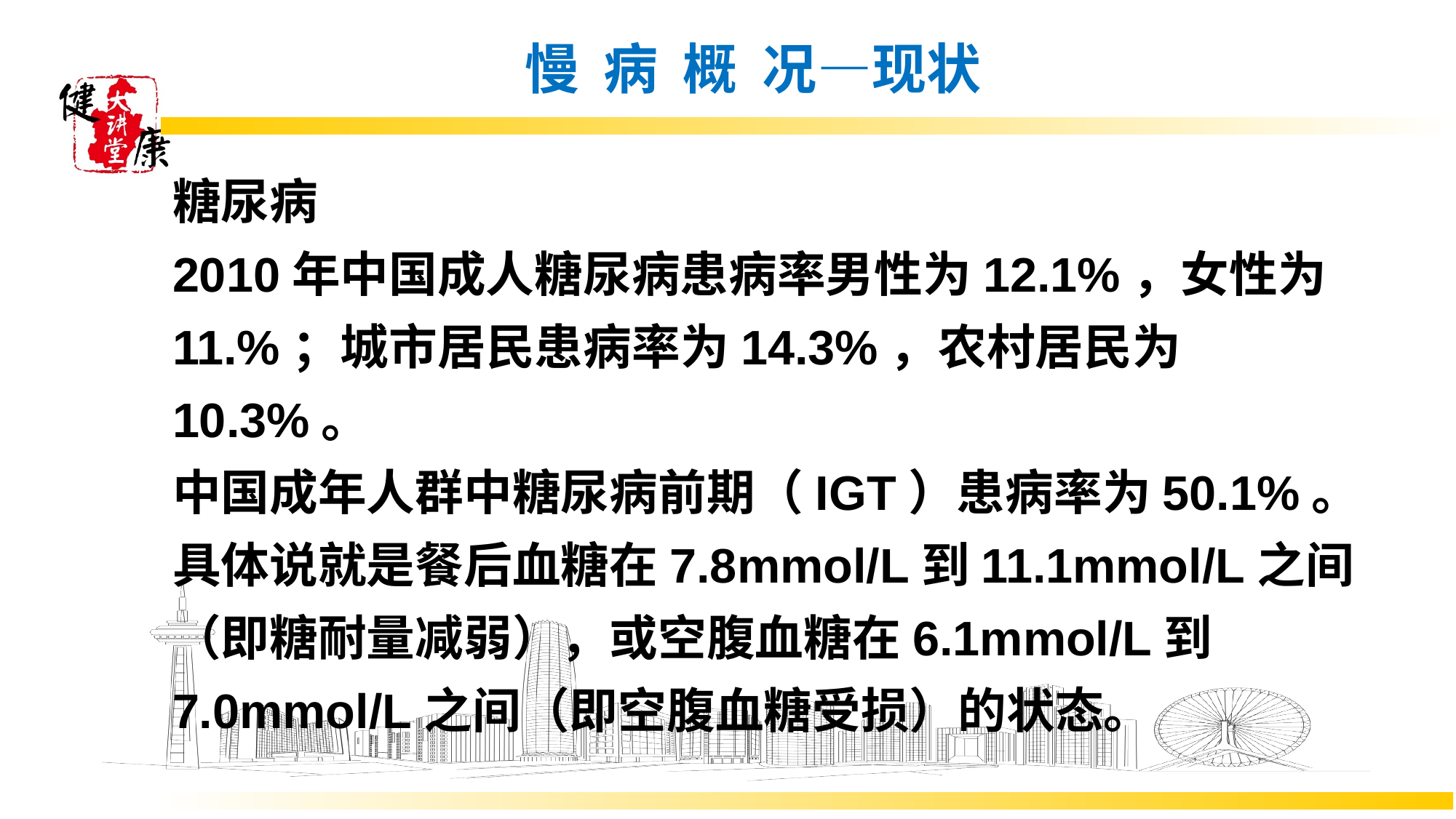

# 慢  病  概  况—现状
糖尿病
2010年中国成人糖尿病患病率男性为12.1%，女性为11.%；城市居民患病率为14.3%，农村居民为10.3%。
中国成年人群中糖尿病前期（IGT）患病率为50.1%。
具体说就是餐后血糖在7.8mmol/L到11.1mmol/L之间（即糖耐量减弱），或空腹血糖在6.1mmol/L到7.0mmol/L之间（即空腹血糖受损）的状态。